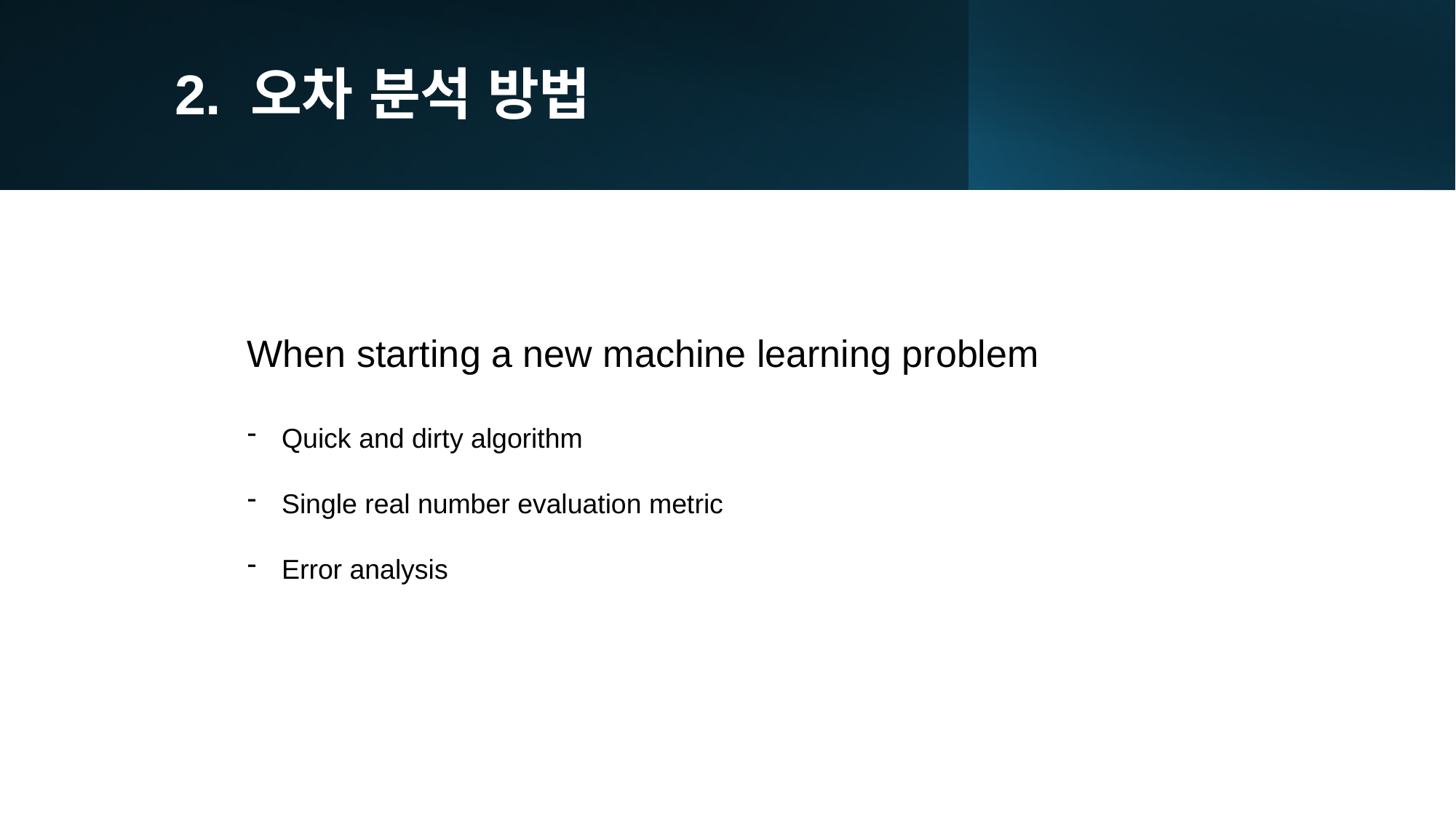

# 2. 오차 분석 방법
When starting a new machine learning problem

Quick and dirty algorithm

Single real number evaluation metric

Error analysis